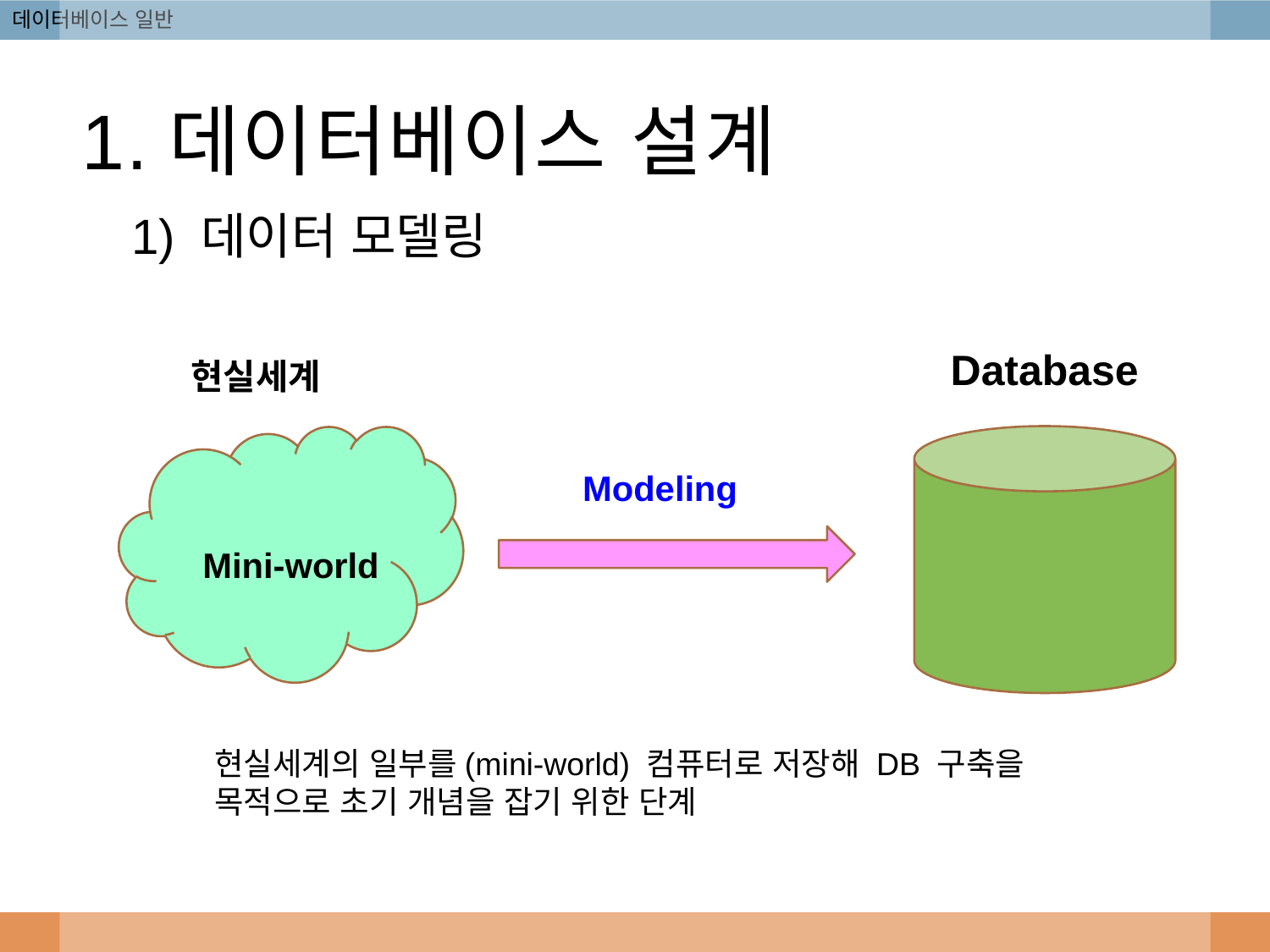

# 1.데이터베이스 설계
1) 데이터 모델링
Database
현실세계

Modeling

Mini-world
현실세계의 일부를(mini-world) 컴퓨터로 저장해 DB 구축을 목적으로 초기 개념을 잡기 위한 단계